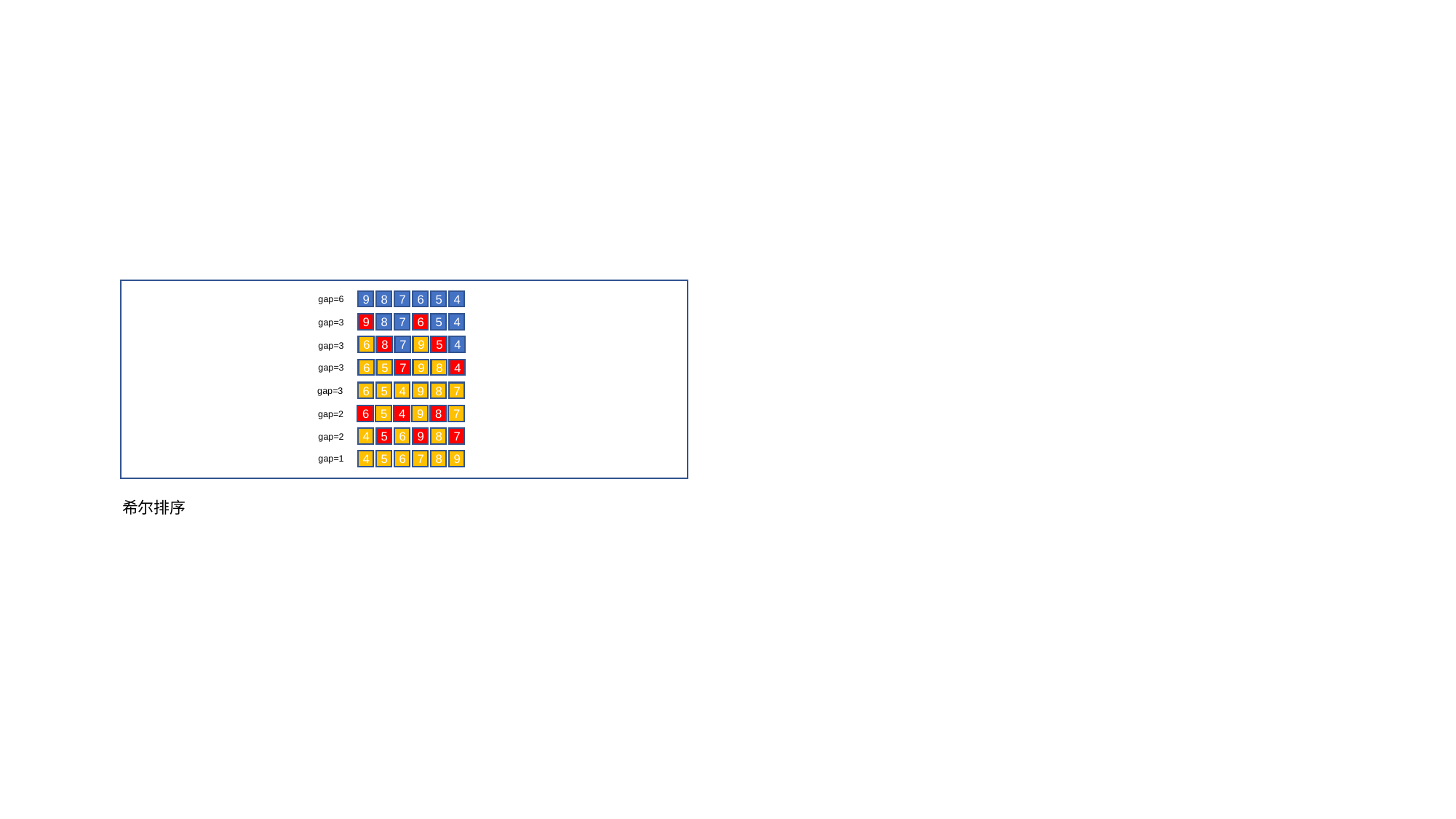

gap=6
9
8
7
6
5
4
gap=3
9
8
7
6
5
4
gap=3
6
8
7
9
5
4
gap=3
6
5
7
9
8
4
gap=3
6
5
4
9
8
7
gap=2
6
5
4
9
8
7
gap=2
4
5
6
9
8
7
gap=1
4
5
6
7
8
9
希尔排序